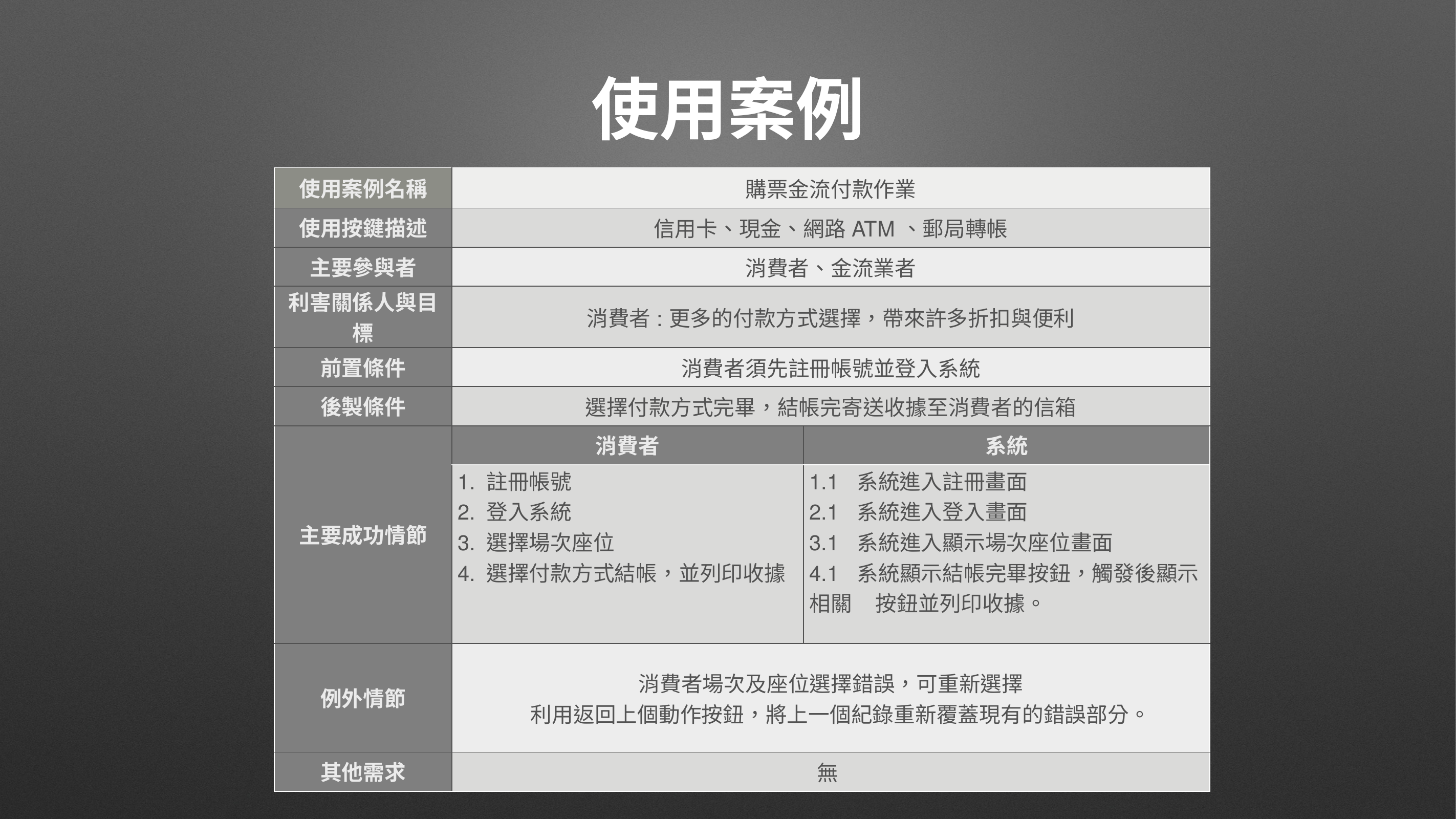

# 使用案例
| 使用案例名稱 | 購票金流付款作業 |  |
| --- | --- | --- |
| 使用按鍵描述 | 信用卡、現金、網路ATM、郵局轉帳 |  |
| 主要參與者 | 消費者、金流業者 |  |
| 利害關係人與目標 | 消費者:更多的付款方式選擇，帶來許多折扣與便利 |  |
| 前置條件 | 消費者須先註冊帳號並登入系統 |  |
| 後製條件 | 選擇付款方式完畢，結帳完寄送收據至消費者的信箱 |  |
| 主要成功情節 | 消費者 | 系統 |
|  | 註冊帳號 登入系統 選擇場次座位 選擇付款方式結帳，並列印收據 | 1.1 系統進入註冊畫面 2.1 系統進入登入畫面 3.1 系統進入顯示場次座位畫面 4.1 系統顯示結帳完畢按鈕，觸發後顯示相關 按鈕並列印收據。 |
| 例外情節 | 消費者場次及座位選擇錯誤，可重新選擇 利用返回上個動作按鈕，將上一個紀錄重新覆蓋現有的錯誤部分。 |  |
| 其他需求 | 無 |  |